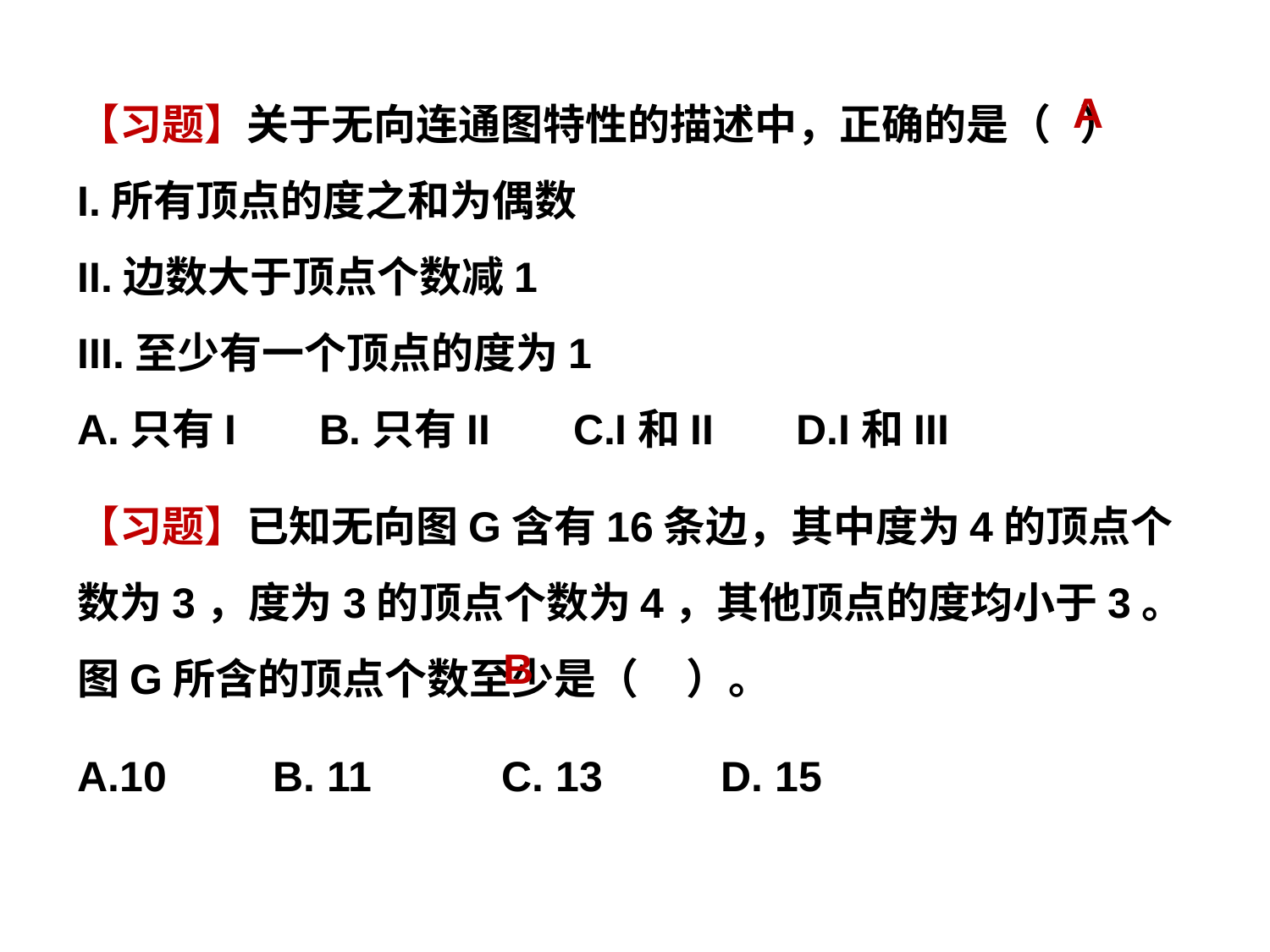

【习题】关于无向连通图特性的描述中，正确的是（   ）
I.所有顶点的度之和为偶数
II.边数大于顶点个数减1
III.至少有一个顶点的度为1
A.只有I       B.只有II       C.I和II       D.I和III
【习题】已知无向图G含有16条边，其中度为4的顶点个数为3，度为3的顶点个数为4，其他顶点的度均小于3。图G所含的顶点个数至少是（     ）。
A.10         B. 11           C. 13          D. 15
A
B